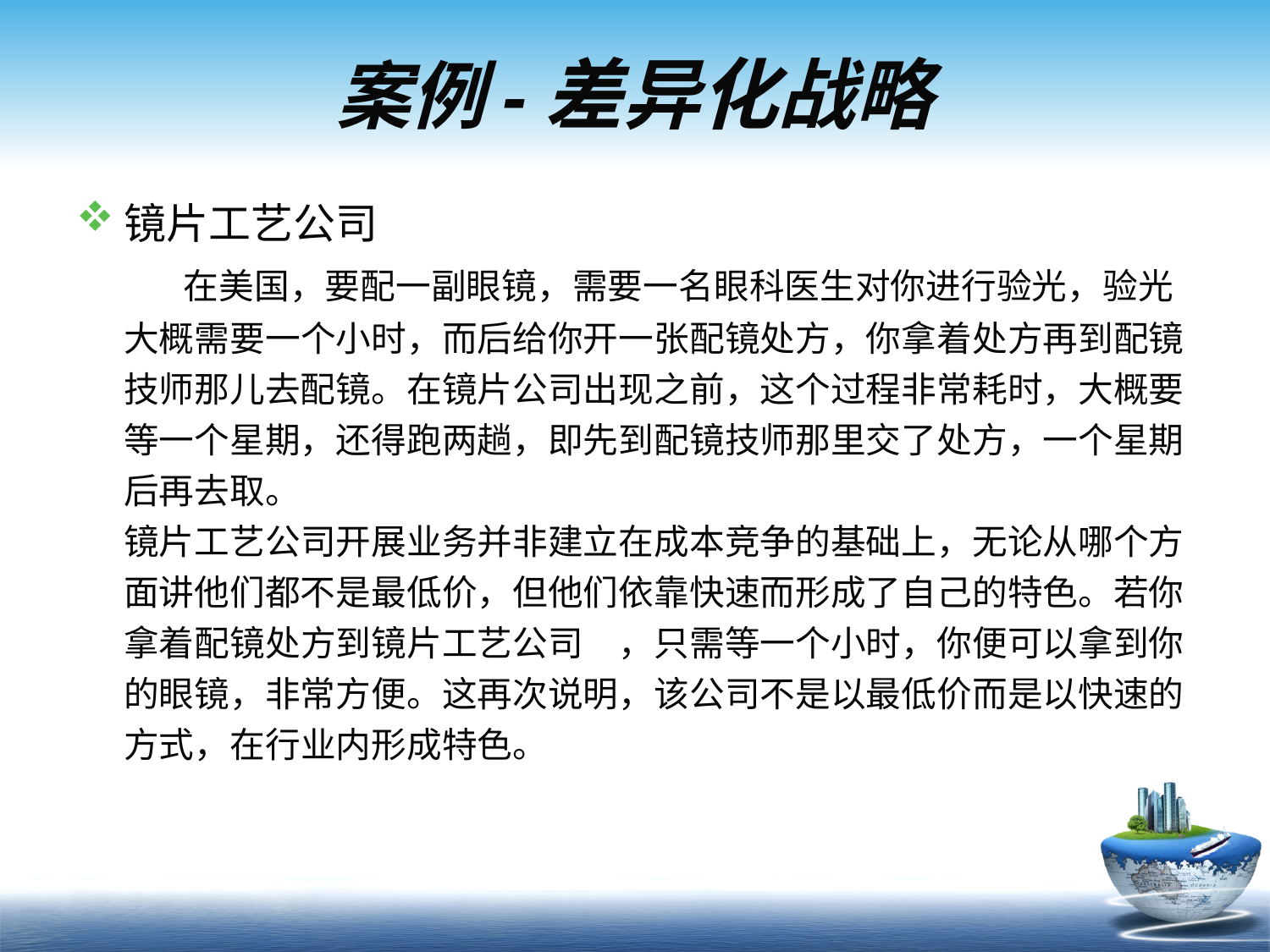

# 案例-差异化战略
镜片工艺公司
       在美国，要配一副眼镜，需要一名眼科医生对你进行验光，验光大概需要一个小时，而后给你开一张配镜处方，你拿着处方再到配镜技师那儿去配镜。在镜片公司出现之前，这个过程非常耗时，大概要等一个星期，还得跑两趟，即先到配镜技师那里交了处方，一个星期后再去取。
镜片工艺公司开展业务并非建立在成本竞争的基础上，无论从哪个方面讲他们都不是最低价，但他们依靠快速而形成了自己的特色。若你拿着配镜处方到镜片工艺公司　，只需等一个小时，你便可以拿到你的眼镜，非常方便。这再次说明，该公司不是以最低价而是以快速的方式，在行业内形成特色。